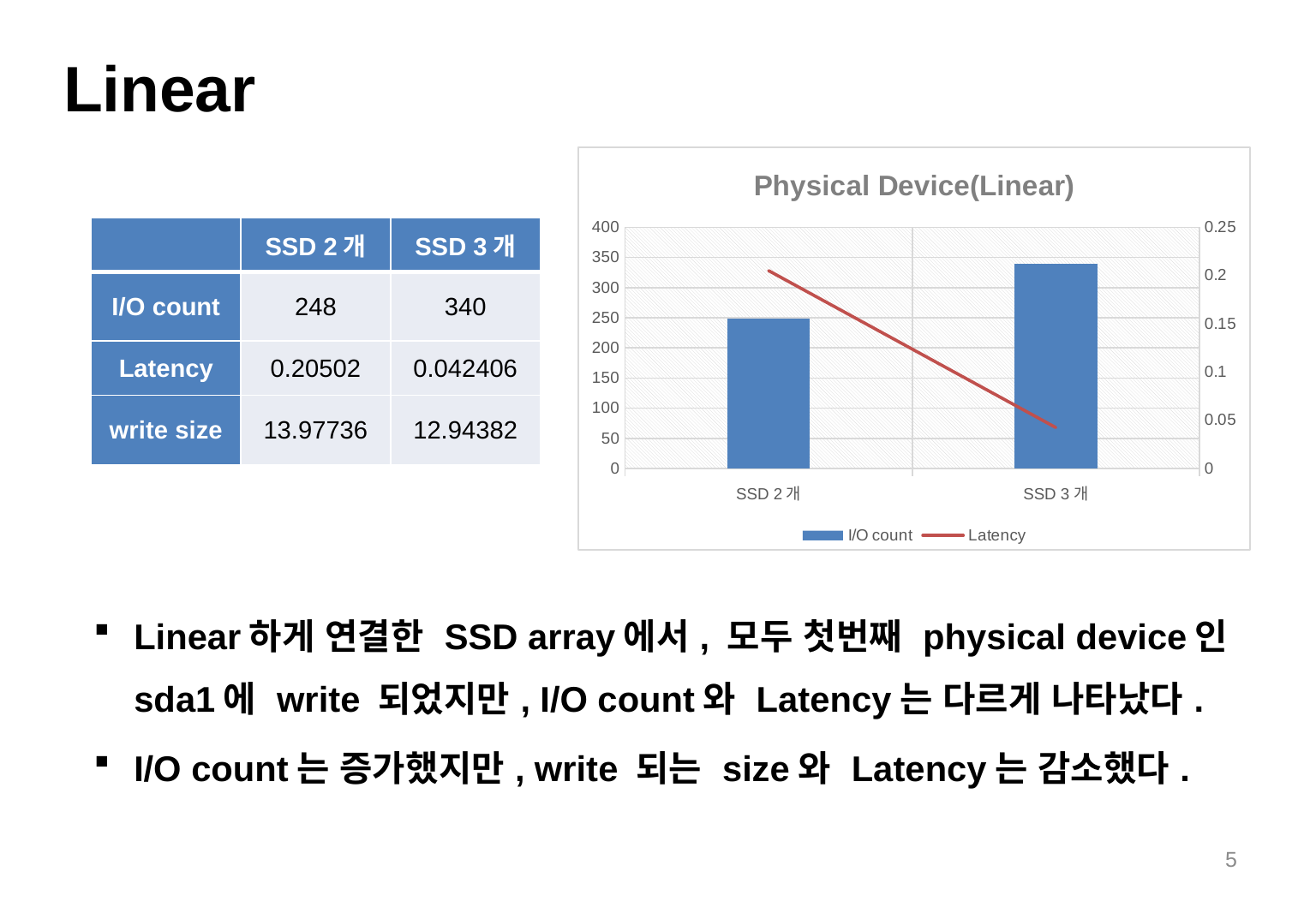

# Linear

### Chart: Physical Device(Linear)

| Category | I/O count | Latency |
|---|---|---|
| SSD 2개 | 248.0 | 0.20501968887903227 |
| SSD 3개 | 340.0 | 0.04240625982954544 |
|  | SSD 2개 | SSD 3개 |
| --- | --- | --- |
| I/O count | 248 | 340 |
| Latency | 0.20502 | 0.042406 |
| write size | 13.97736 | 12.94382 |
Linear하게 연결한 SSD array에서, 모두 첫번째 physical device인 sda1에 write 되었지만, I/O count와 Latency는 다르게 나타났다.
I/O count는 증가했지만, write 되는 size와 Latency는 감소했다.
5